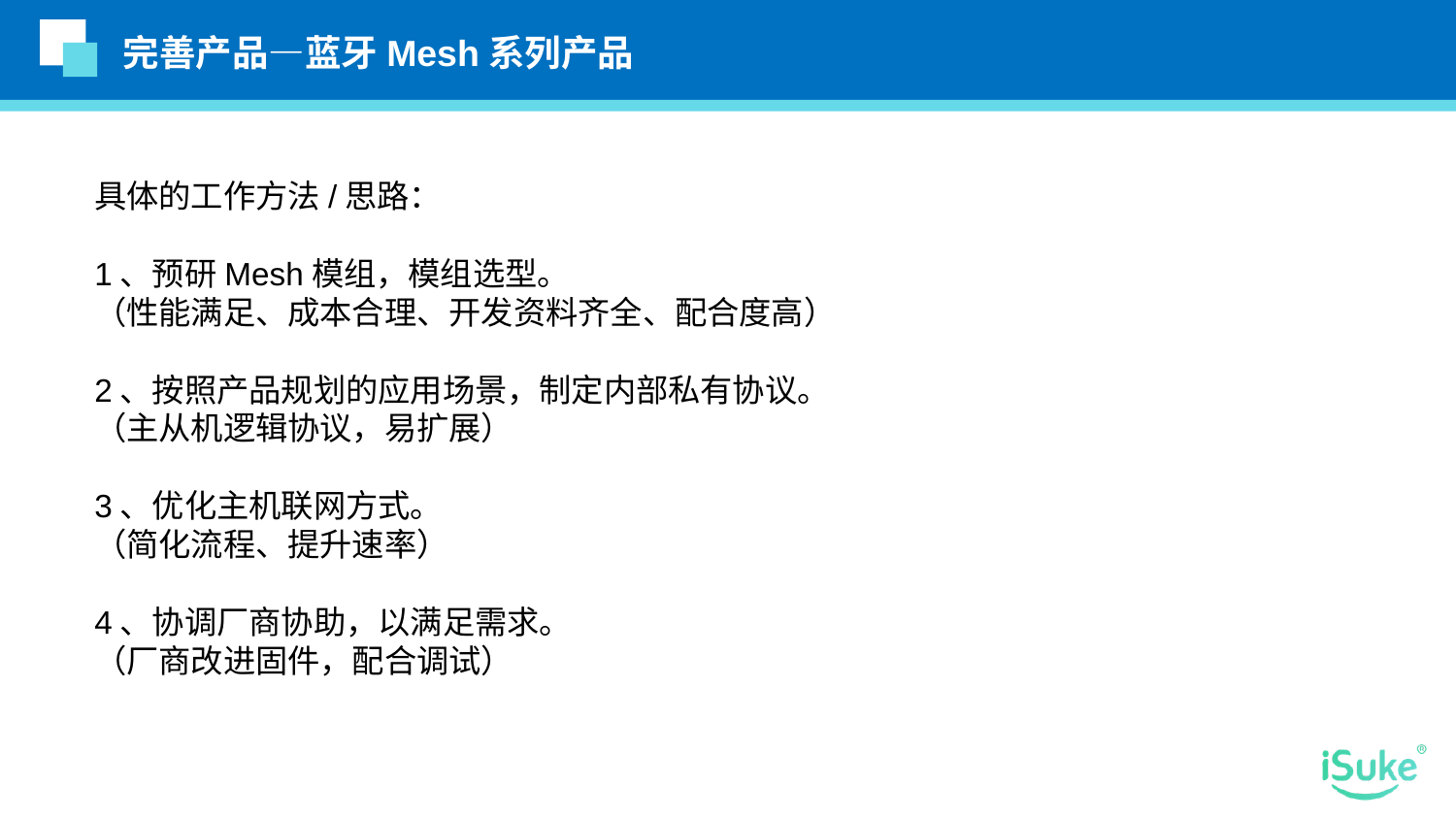

完善产品—蓝牙Mesh系列产品

具体的工作方法/思路：

1、预研Mesh模组，模组选型。
（性能满足、成本合理、开发资料齐全、配合度高）

2、按照产品规划的应用场景，制定内部私有协议。
（主从机逻辑协议，易扩展）

3、优化主机联网方式。
（简化流程、提升速率）

4、协调厂商协助，以满足需求。
（厂商改进固件，配合调试）